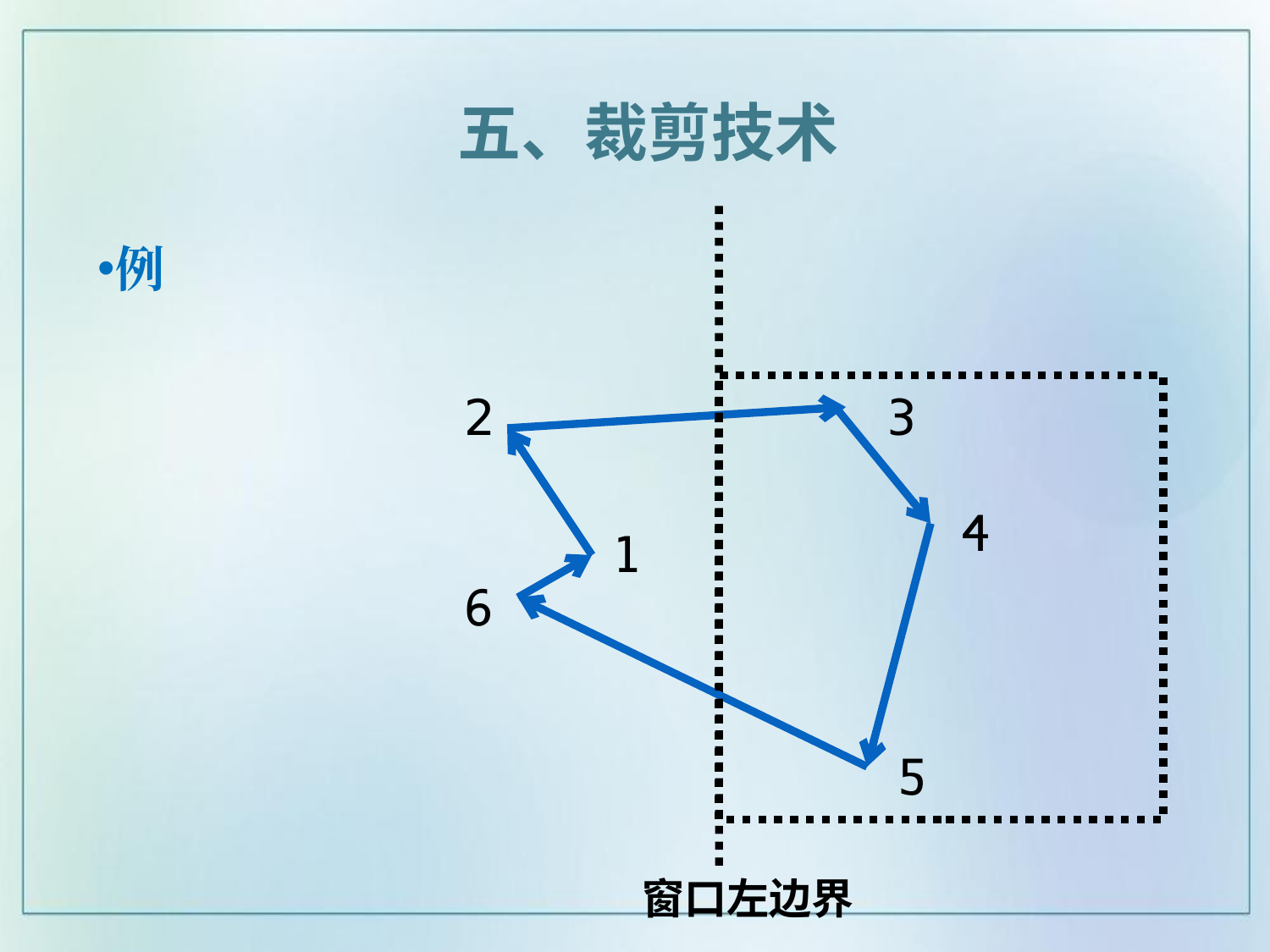

五、裁剪技术

2
3

4
1

6

5
窗口左边界
例